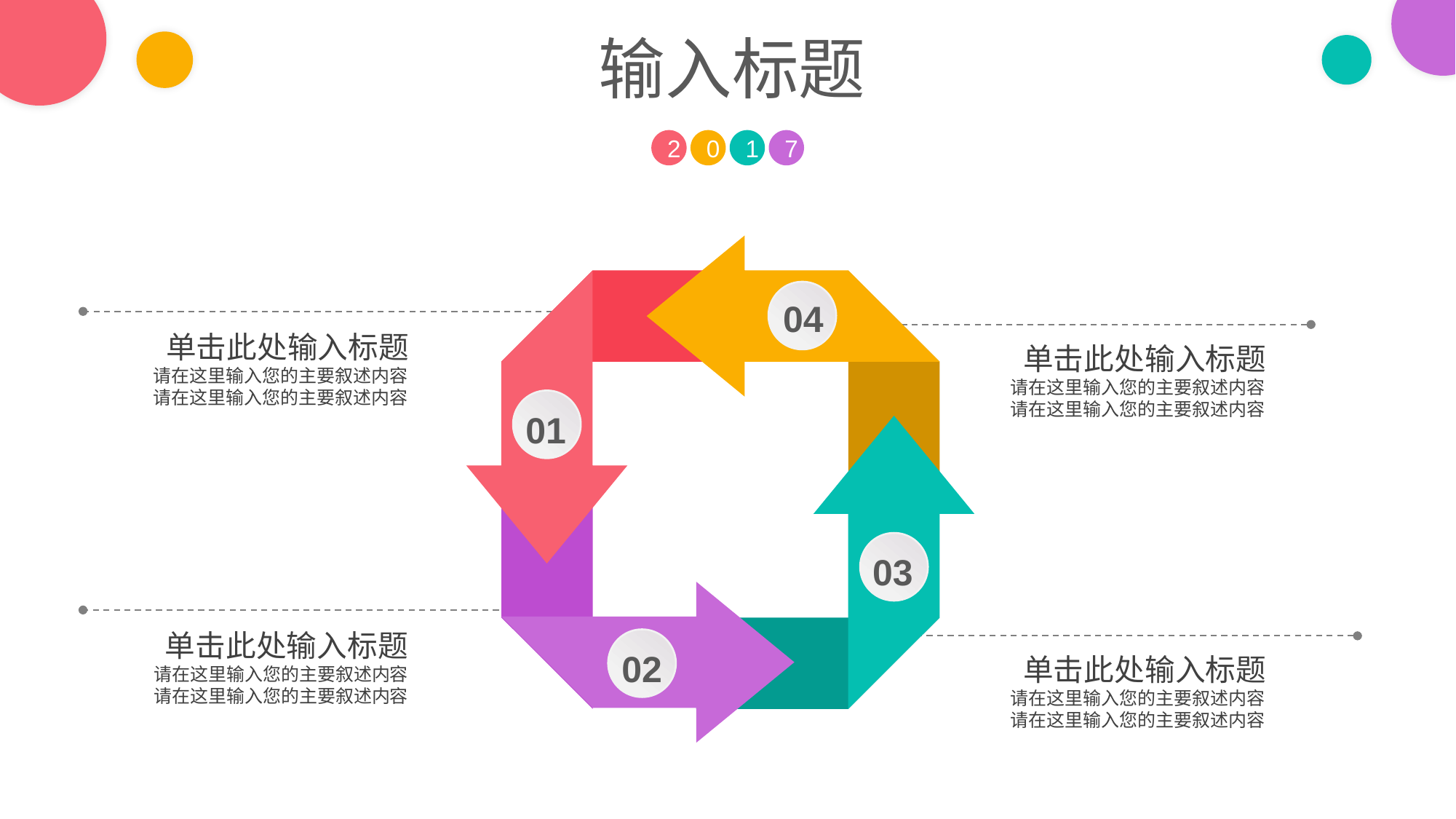

输入标题

2
0
1
7

04

01

03

02

 单击此处输入标题
请在这里输入您的主要叙述内容
请在这里输入您的主要叙述内容

 单击此处输入标题
请在这里输入您的主要叙述内容
请在这里输入您的主要叙述内容

 单击此处输入标题
请在这里输入您的主要叙述内容
请在这里输入您的主要叙述内容

 单击此处输入标题
请在这里输入您的主要叙述内容
请在这里输入您的主要叙述内容